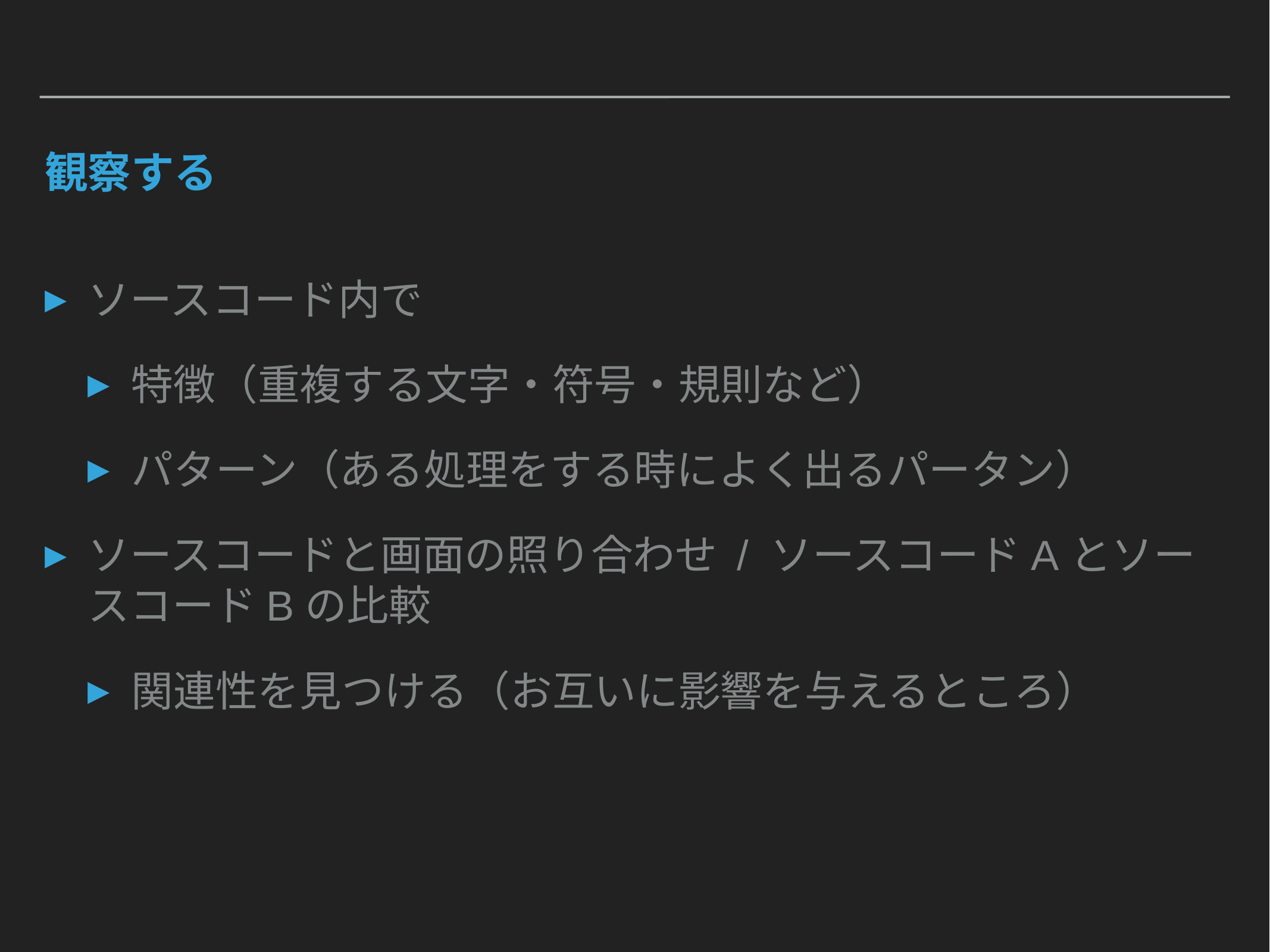

# 観察する
ソースコード内で
特徴（重複する文字・符号・規則など）
パターン（ある処理をする時によく出るパータン）
ソースコードと画面の照り合わせ / ソースコードAとソースコードBの比較
関連性を見つける（お互いに影響を与えるところ）